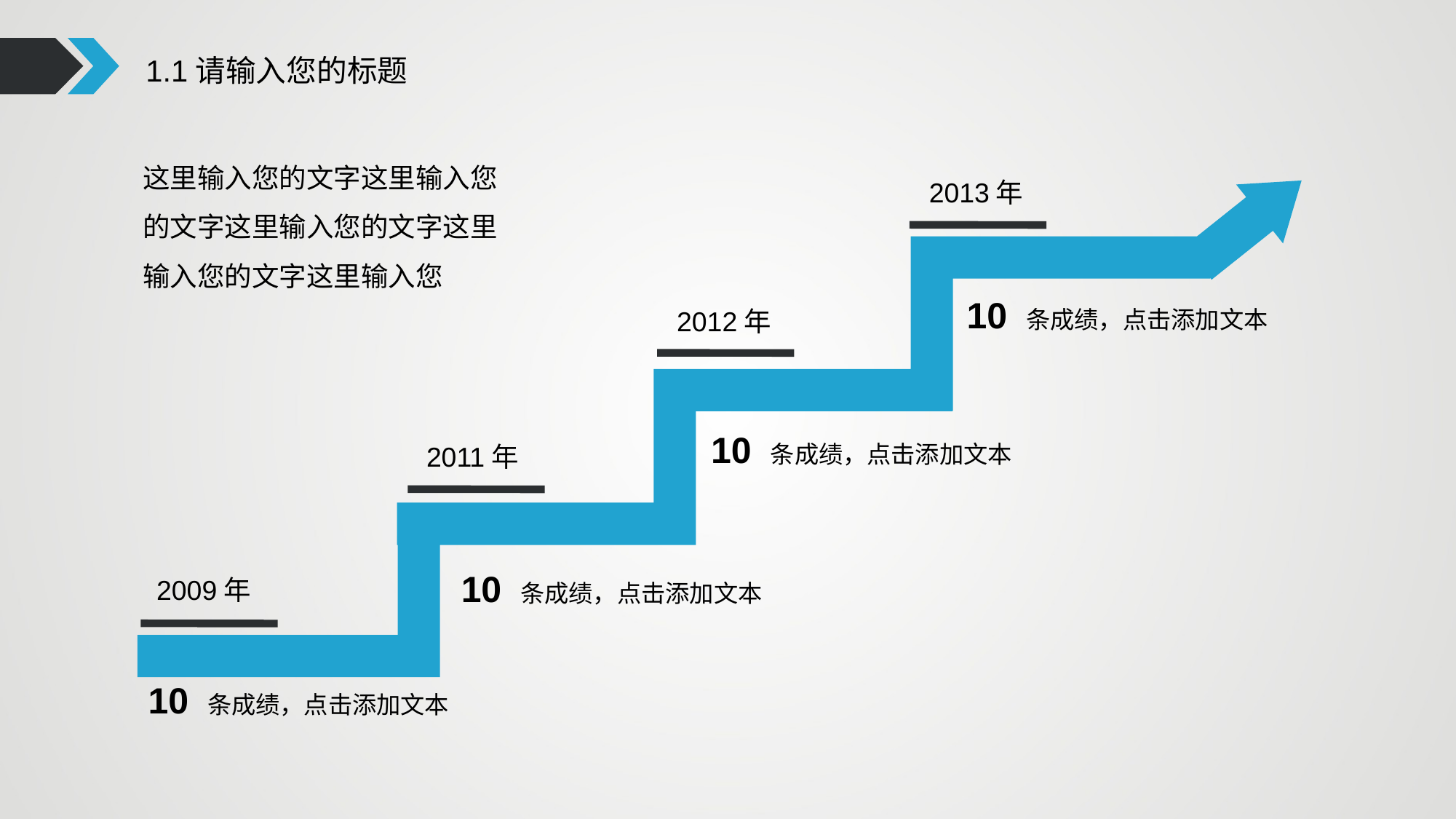

1.1请输入您的标题
这里输入您的文字这里输入您的文字这里输入您的文字这里输入您的文字这里输入您
2013年

10 条成绩，点击添加文本
2012年

10 条成绩，点击添加文本
2011年

10 条成绩，点击添加文本
2009年

10 条成绩，点击添加文本